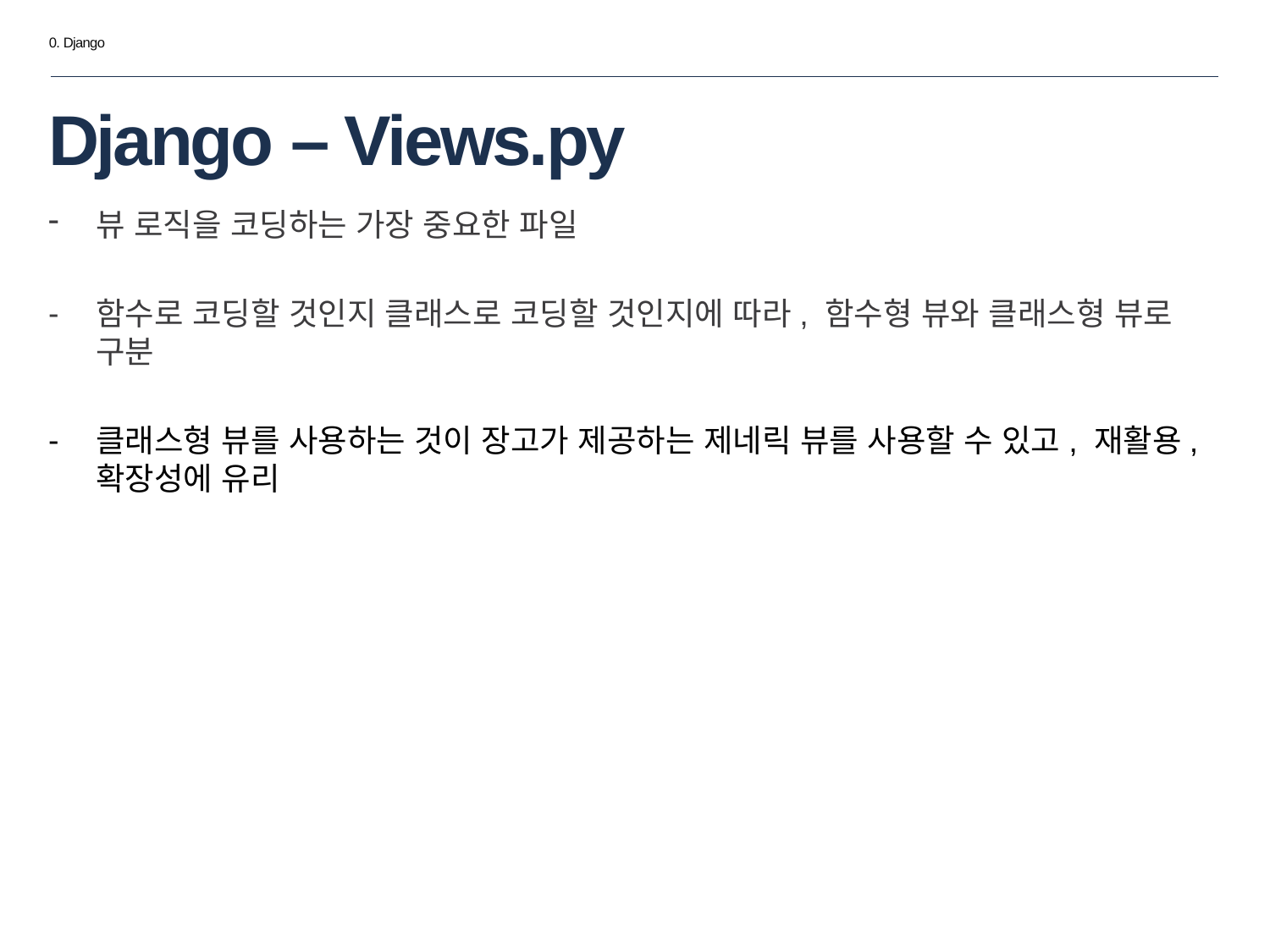

0. Django
# Django – Views.py
뷰 로직을 코딩하는 가장 중요한 파일

함수로 코딩할 것인지 클래스로 코딩할 것인지에 따라, 함수형 뷰와 클래스형 뷰로 구분

클래스형 뷰를 사용하는 것이 장고가 제공하는 제네릭 뷰를 사용할 수 있고, 재활용, 확장성에 유리